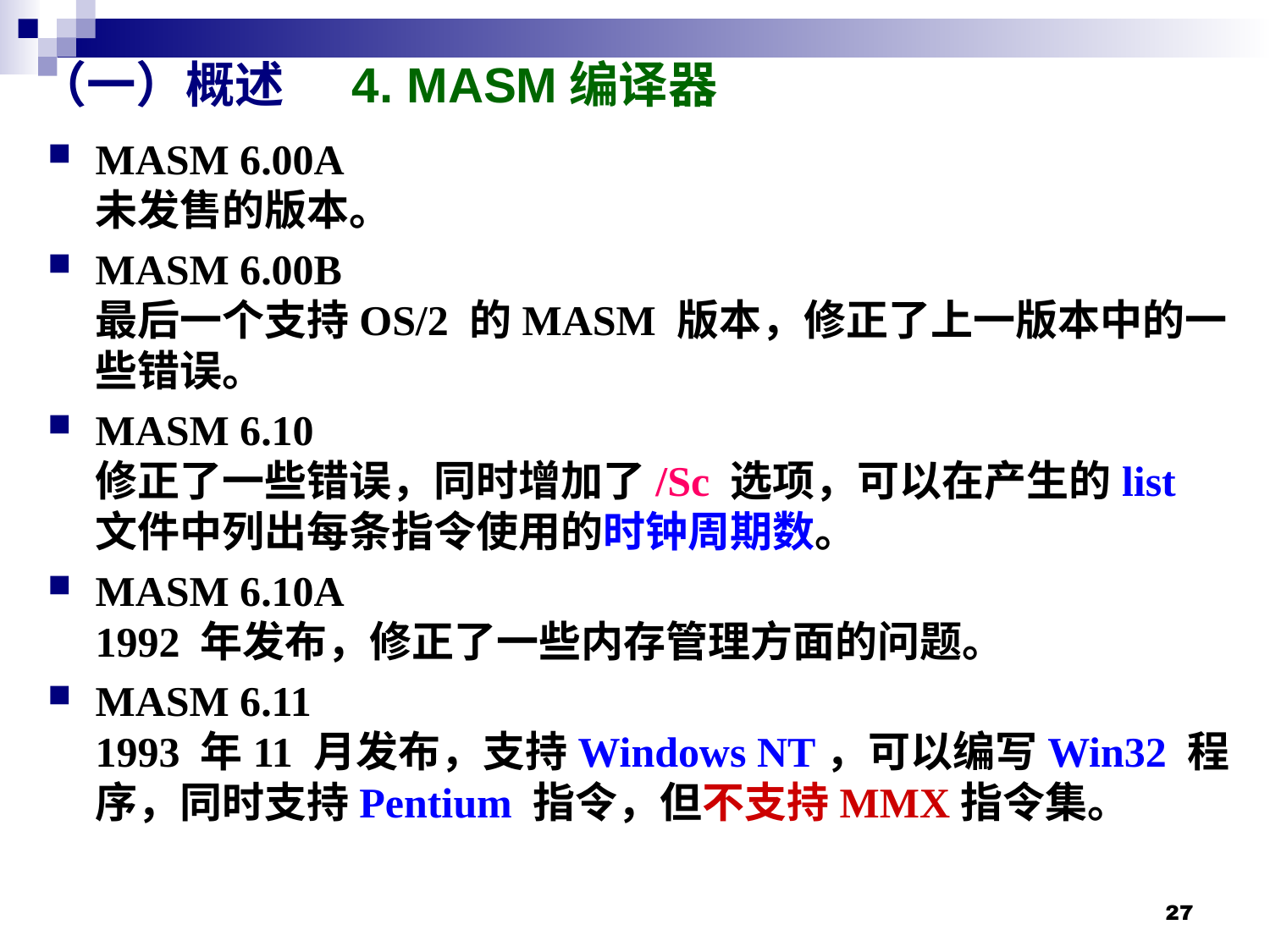

# （一）概述     4. MASM编译器
MASM 6.00A
未发售的版本。
MASM 6.00B
最后一个支持OS/2 的MASM 版本，修正了上一版本中的一些错误。
MASM 6.10
修正了一些错误，同时增加了/Sc 选项，可以在产生的list 文件中列出每条指令使用的时钟周期数。
MASM 6.10A
1992 年发布，修正了一些内存管理方面的问题。
MASM 6.11
1993 年11 月发布，支持Windows NT，可以编写Win32 程序，同时支持Pentium 指令，但不支持MMX指令集。
27